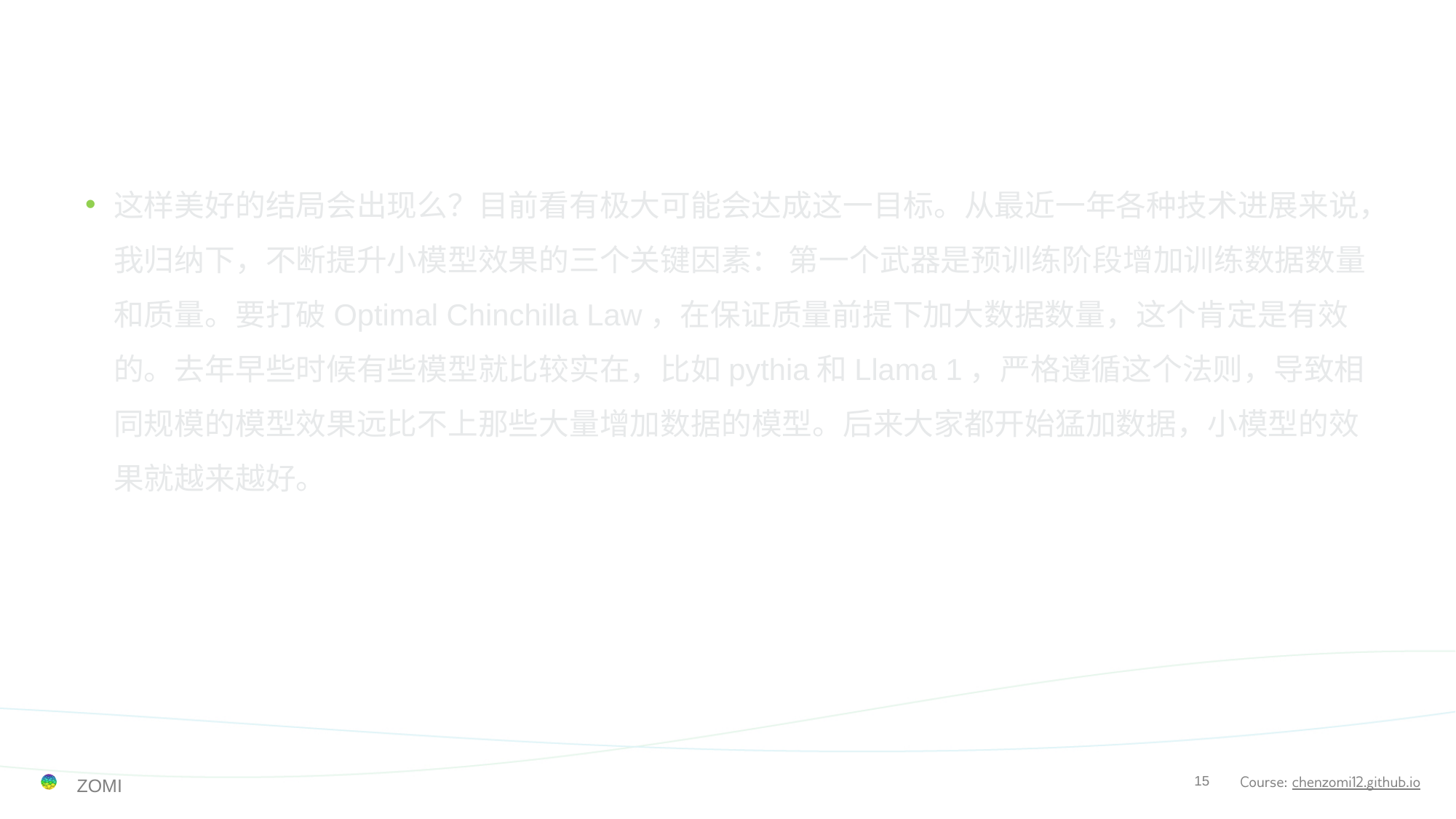

#
这样美好的结局会出现么？目前看有极大可能会达成这一目标。从最近一年各种技术进展来说，我归纳下，不断提升小模型效果的三个关键因素： 第一个武器是预训练阶段增加训练数据数量和质量。要打破Optimal Chinchilla Law，在保证质量前提下加大数据数量，这个肯定是有效的。去年早些时候有些模型就比较实在，比如pythia和Llama 1，严格遵循这个法则，导致相同规模的模型效果远比不上那些大量增加数据的模型。后来大家都开始猛加数据，小模型的效果就越来越好。